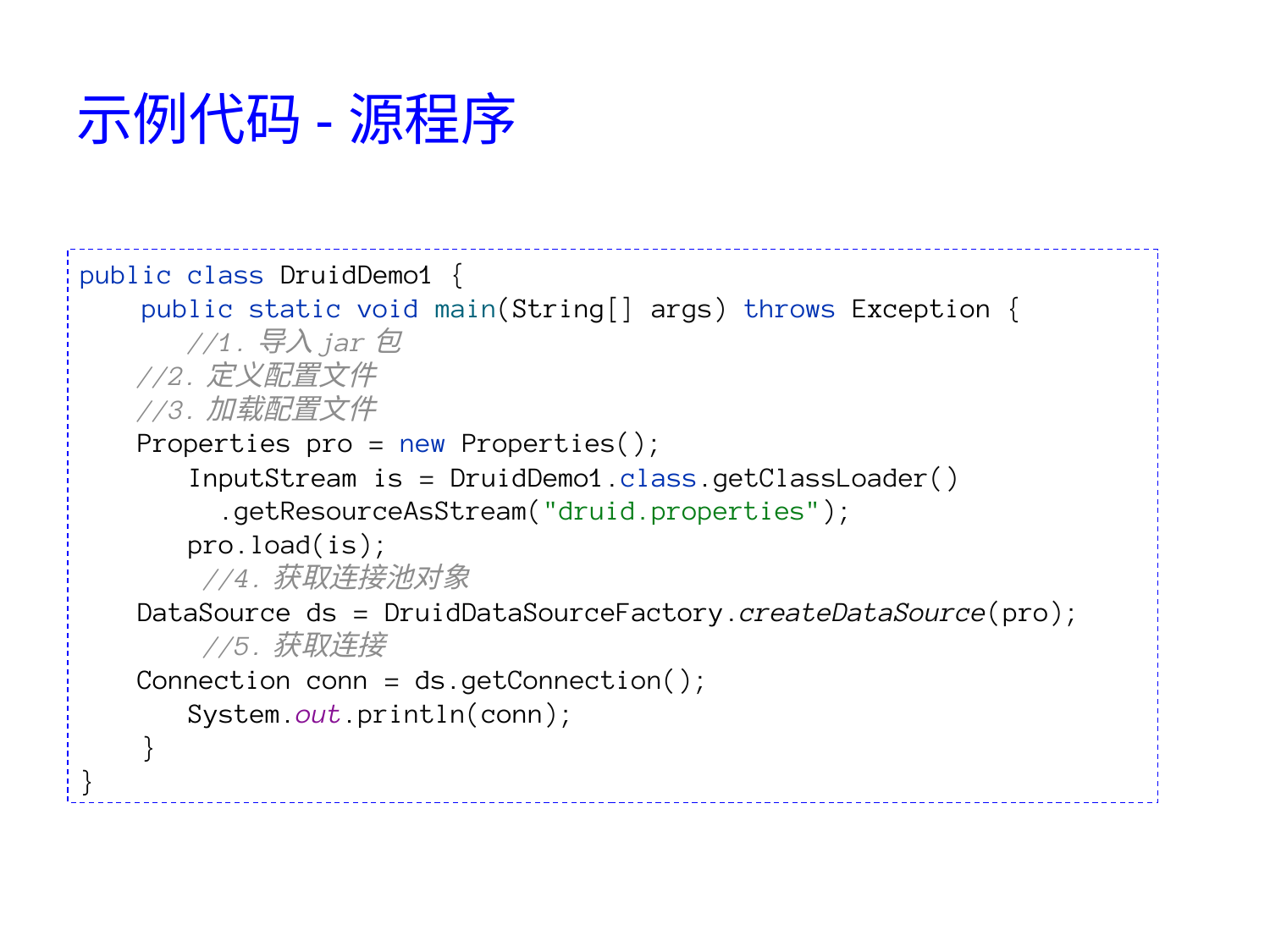

# 示例代码-源程序
public class DruidDemo1 {
    public static void main(String[] args) throws Exception {
       //1.导入jar包
        //2.定义配置文件
        //3.加载配置文件
        Properties pro = new Properties();
       InputStream is = DruidDemo1.class.getClassLoader()
         .getResourceAsStream("druid.properties");
       pro.load(is);
        //4.获取连接池对象
        DataSource ds = DruidDataSourceFactory.createDataSource(pro);
        //5.获取连接
        Connection conn = ds.getConnection();
       System.out.println(conn);
    }
}